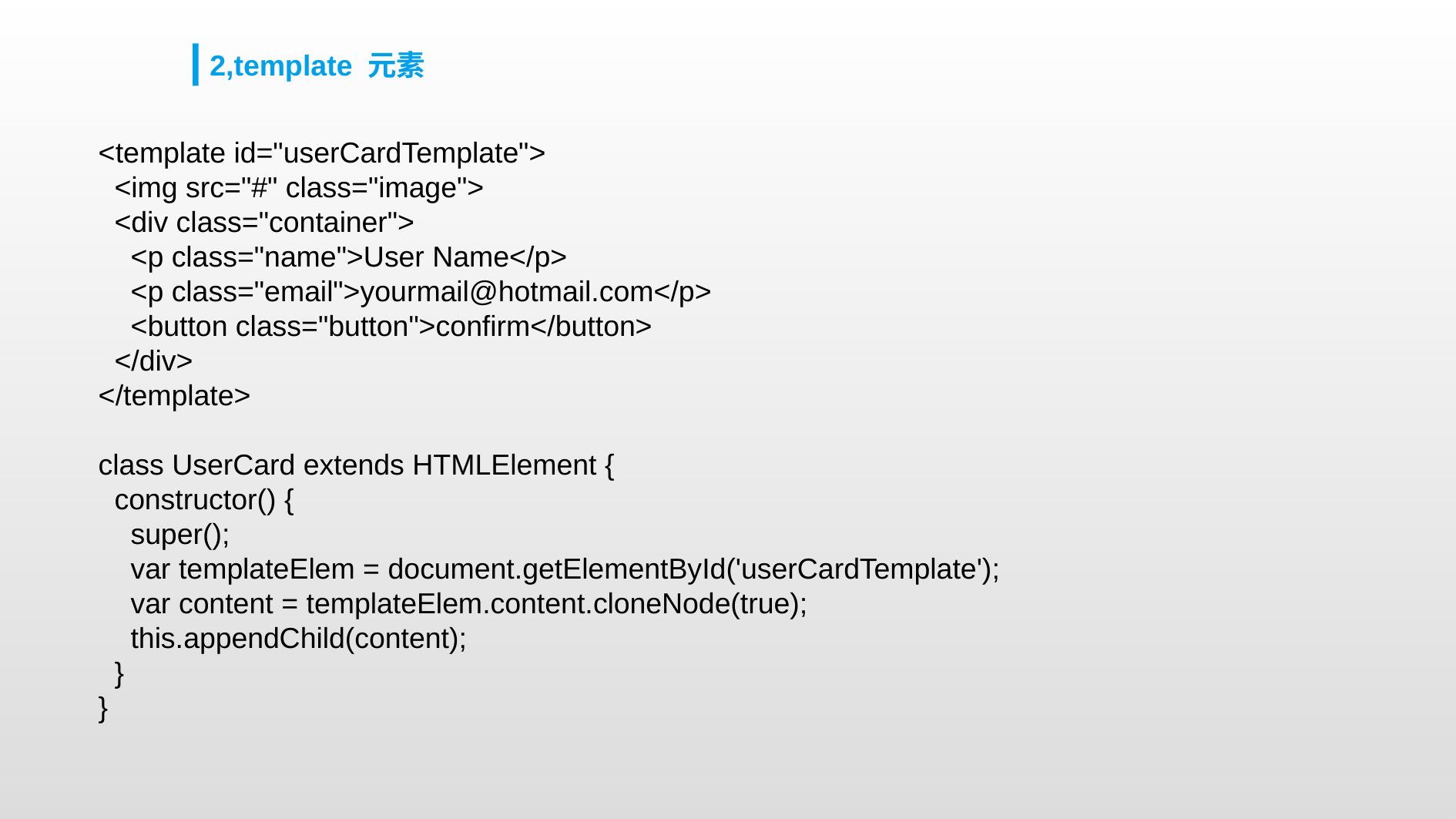

2,template 元素

<template id="userCardTemplate">
  <img src="#" class="image">
  <div class="container">
    <p class="name">User Name</p>
    <p class="email">yourmail@hotmail.com</p>
    <button class="button">confirm</button>
  </div>
</template>

class UserCard extends HTMLElement {
  constructor() {
    super();
    var templateElem = document.getElementById('userCardTemplate');
    var content = templateElem.content.cloneNode(true);
    this.appendChild(content);
  }
}